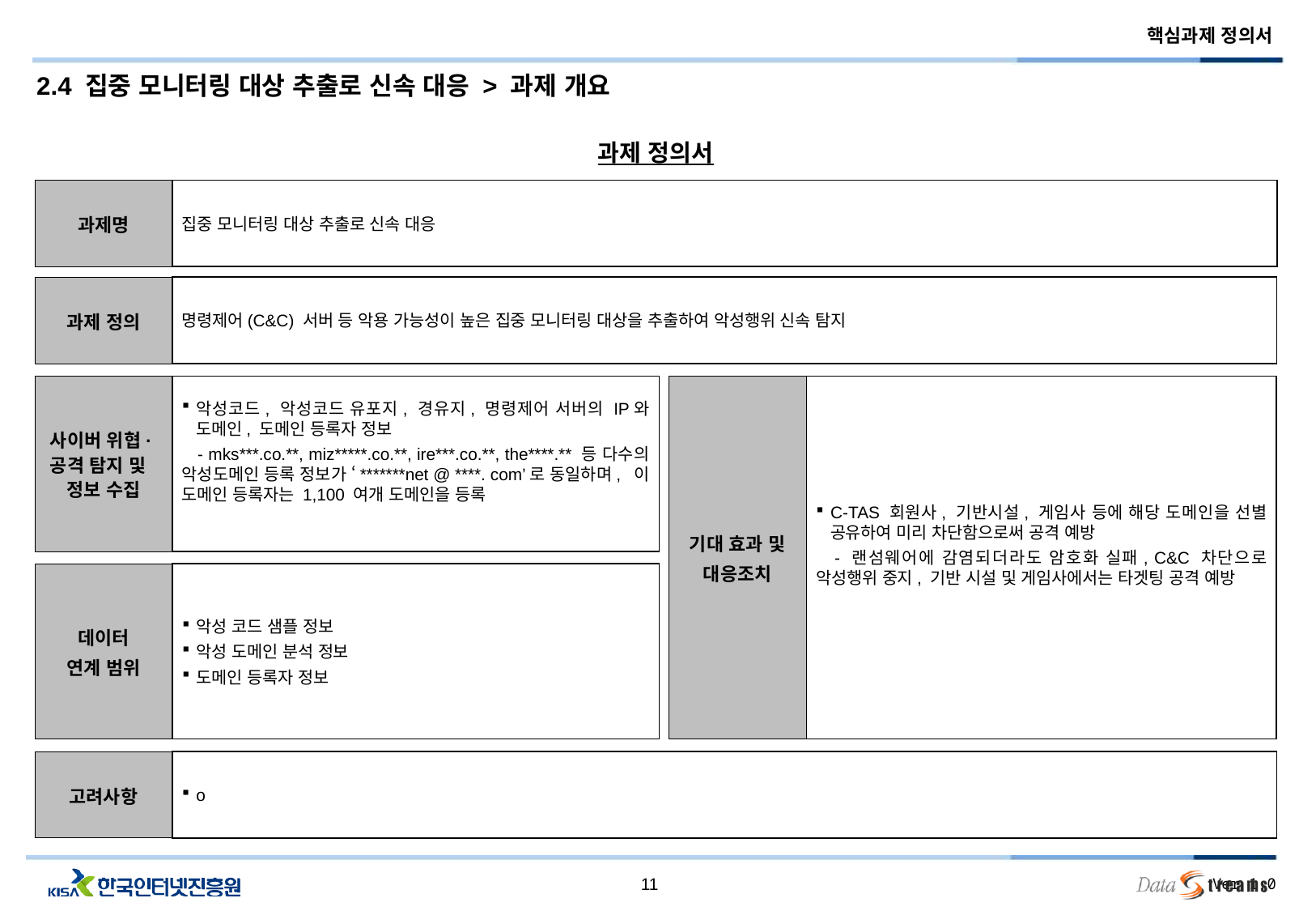

2.4 집중 모니터링 대상 추출로 신속 대응 > 과제 개요
과제 정의서
과제명
집중 모니터링 대상 추출로 신속 대응
과제 정의
명령제어(C&C) 서버 등 악용 가능성이 높은 집중 모니터링 대상을 추출하여 악성행위 신속 탐지
사이버 위협·  공격 탐지 및   정보 수집
악성코드, 악성코드 유포지, 경유지, 명령제어 서버의 IP와 도메인, 도메인 등록자 정보
   - mks***.co.**, miz*****.co.**, ire***.co.**, the****.** 등 다수의 악성도메인 등록 정보가 ‘*******net @ ****. com’로 동일하며,  이 도메인 등록자는 1,100 여개 도메인을 등록

기대 효과 및
대응조치
C-TAS 회원사, 기반시설, 게임사 등에 해당 도메인을 선별 공유하여 미리 차단함으로써 공격 예방
   - 랜섬웨어에 감염되더라도 암호화 실패, C&C 차단으로 악성행위 중지, 기반 시설 및 게임사에서는 타겟팅 공격 예방

데이터
연계 범위
악성 코드 샘플 정보
악성 도메인 분석 정보
도메인 등록자 정보
고려사항
o